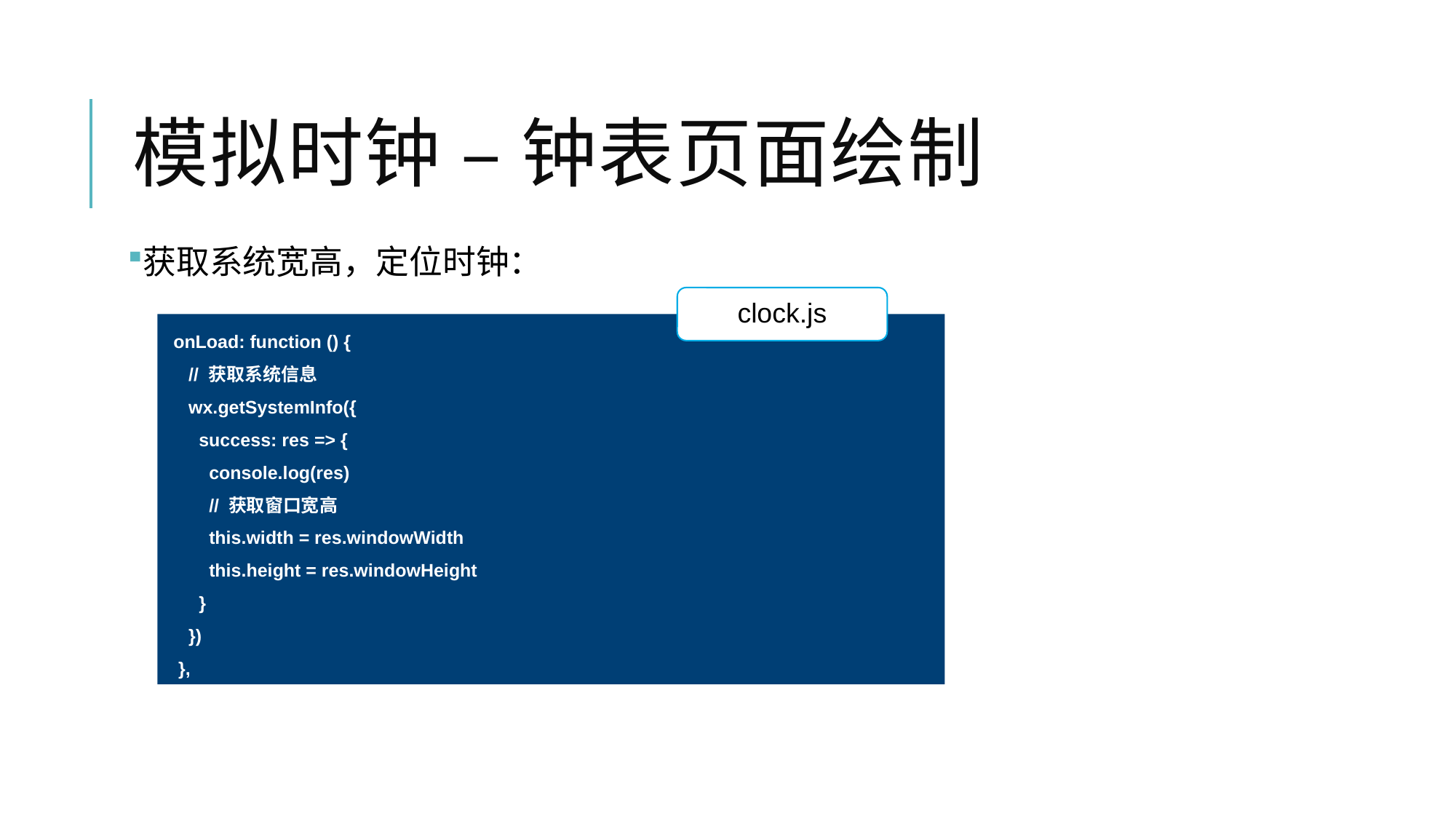

# 模拟时钟 – 钟表页面绘制
获取系统宽高，定位时钟：
clock.js
 onLoad: function () {
    // 获取系统信息
    wx.getSystemInfo({
      success: res => {
        console.log(res)
        // 获取窗口宽高
        this.width = res.windowWidth
        this.height = res.windowHeight
      }
    })
  },